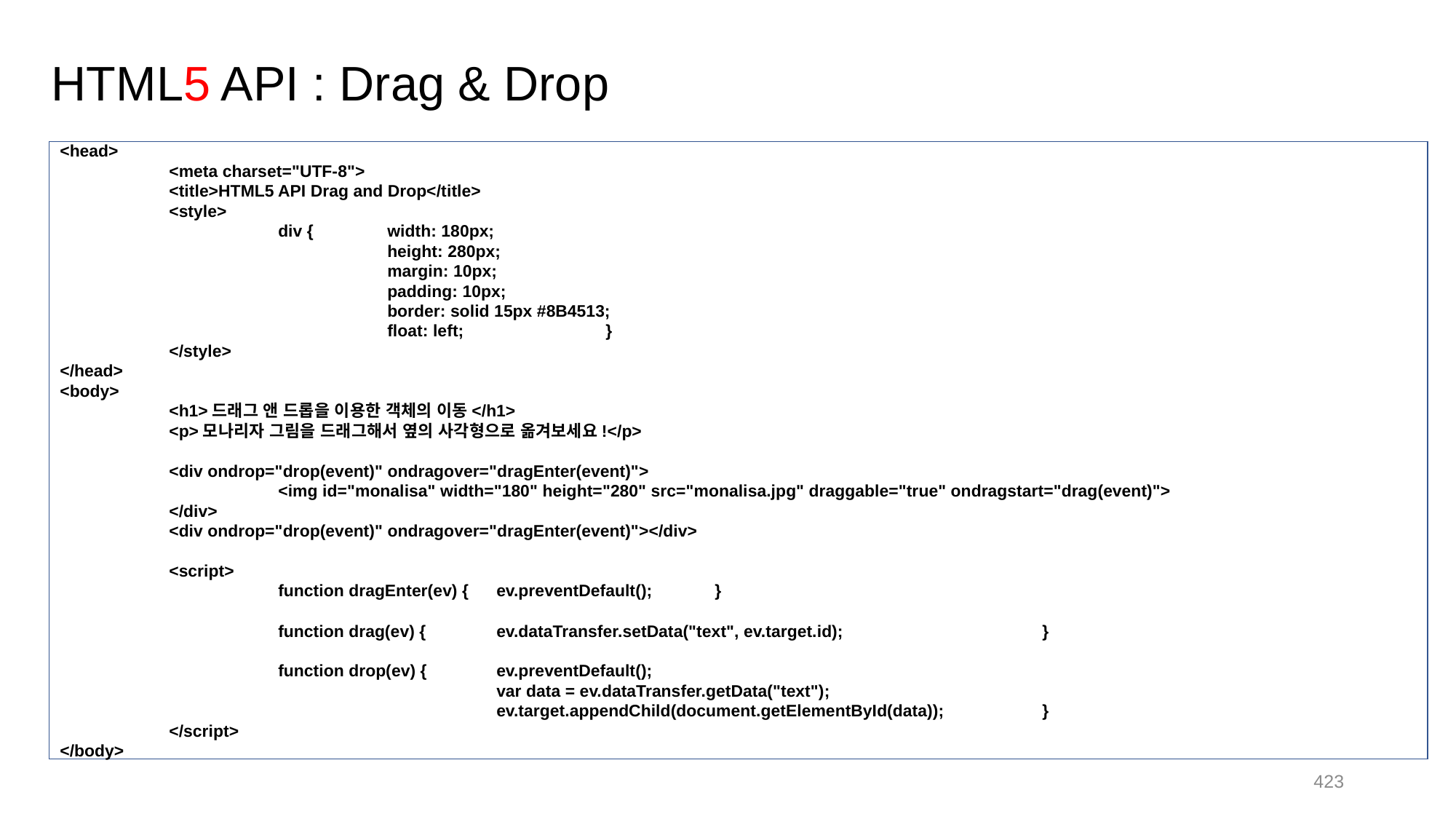

# HTML5 API : Drag & Drop
<head>
	<meta charset="UTF-8">
	<title>HTML5 API Drag and Drop</title>
	<style>
		div {	width: 180px;
			height: 280px;
			margin: 10px;
			padding: 10px;
			border: solid 15px #8B4513;
			float: left;		}
	</style>
</head>
<body>
	<h1>드래그 앤 드롭을 이용한 객체의 이동</h1>
	<p>모나리자 그림을 드래그해서 옆의 사각형으로 옮겨보세요!</p>

	<div ondrop="drop(event)" ondragover="dragEnter(event)">
		<img id="monalisa" width="180" height="280" src="monalisa.jpg" draggable="true" ondragstart="drag(event)">
	</div>
	<div ondrop="drop(event)" ondragover="dragEnter(event)"></div>

	<script>
		function dragEnter(ev) {	ev.preventDefault();	}

		function drag(ev) {	ev.dataTransfer.setData("text", ev.target.id);		}

		function drop(ev) {	ev.preventDefault();
				var data = ev.dataTransfer.getData("text");
				ev.target.appendChild(document.getElementById(data));	}
	</script>
</body>
423